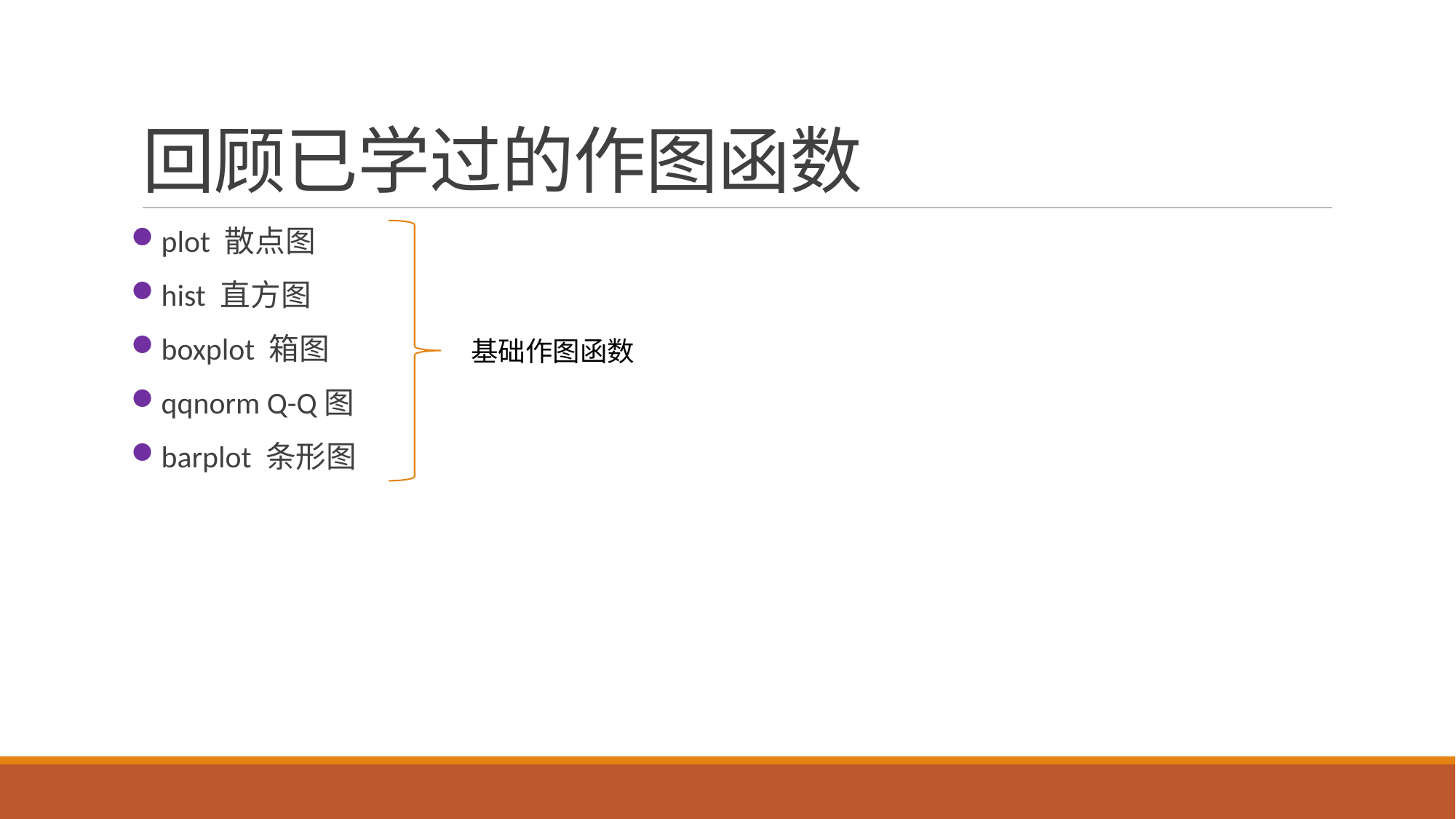

# 回顾已学过的作图函数
plot 散点图
hist 直方图
boxplot 箱图
qqnorm Q-Q图
barplot 条形图

基础作图函数